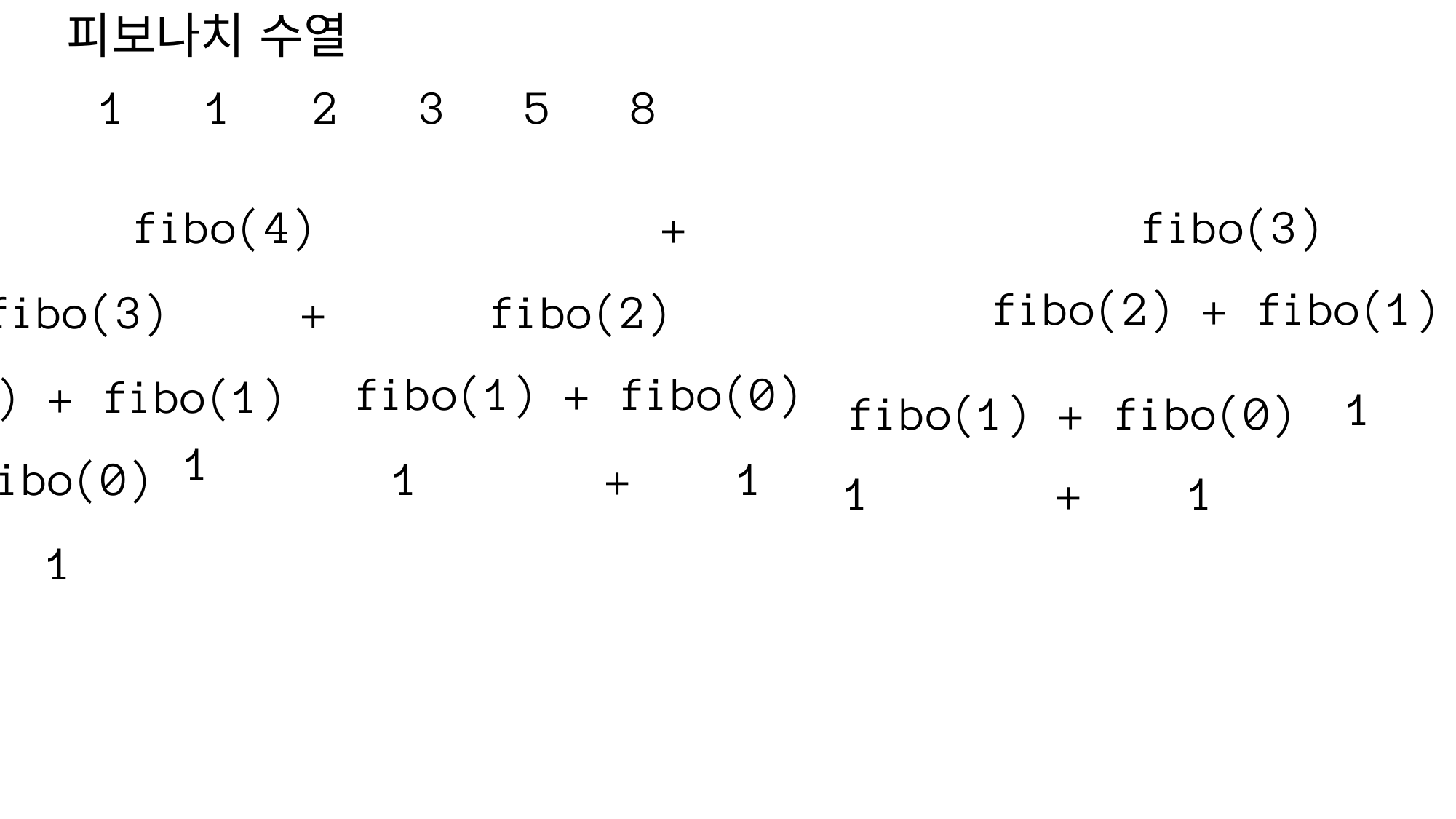

피보나치 수열
1   1   2   3   5   8
fibo(4)             +                 fibo(3)
fibo(2) + fibo(1)
fibo(3)     +      fibo(2)
fibo(1) + fibo(0)
fibo(2) + fibo(1)
1
fibo(1) + fibo(0)
1
fibo(1) + fibo(0)
1       +    1
1       +    1
1       +    1